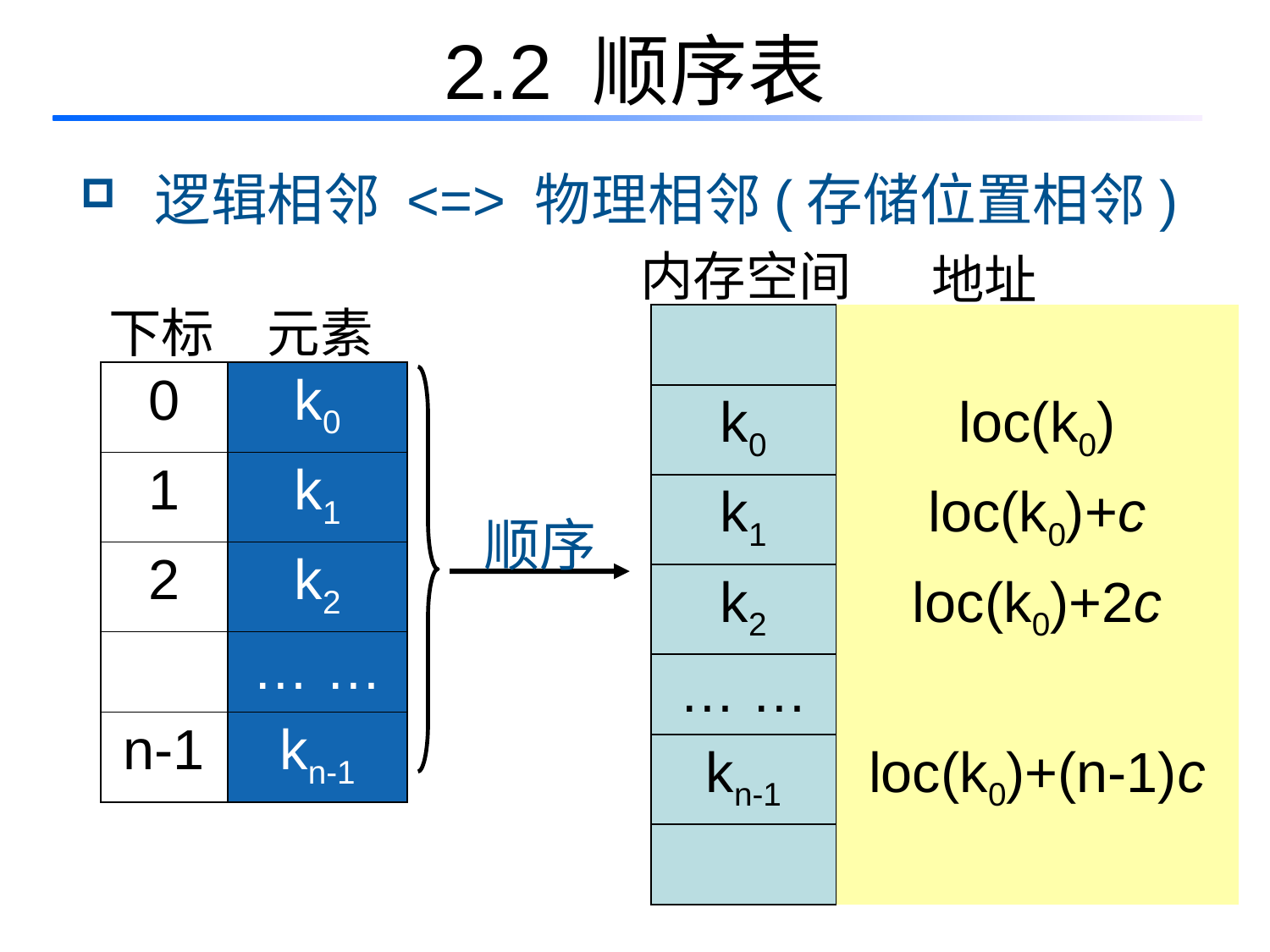

# 2.2 顺序表

 逻辑相邻 <=> 物理相邻(存储位置相邻)
内存空间
地址
元素
下标
|  |
| --- |
| k0 |
| k1 |
| k2 |
| … … |
| kn-1 |
|  |
|  |
| --- |
| loc(k0) |
| loc(k0)+c |
| loc(k0)+2c |
|  |
| loc(k0)+(n-1)c |
|  |
| 0 | k0 |
| --- | --- |
| 1 | k1 |
| 2 | k2 |
|  | … … |
| n-1 | kn-1 |

顺序